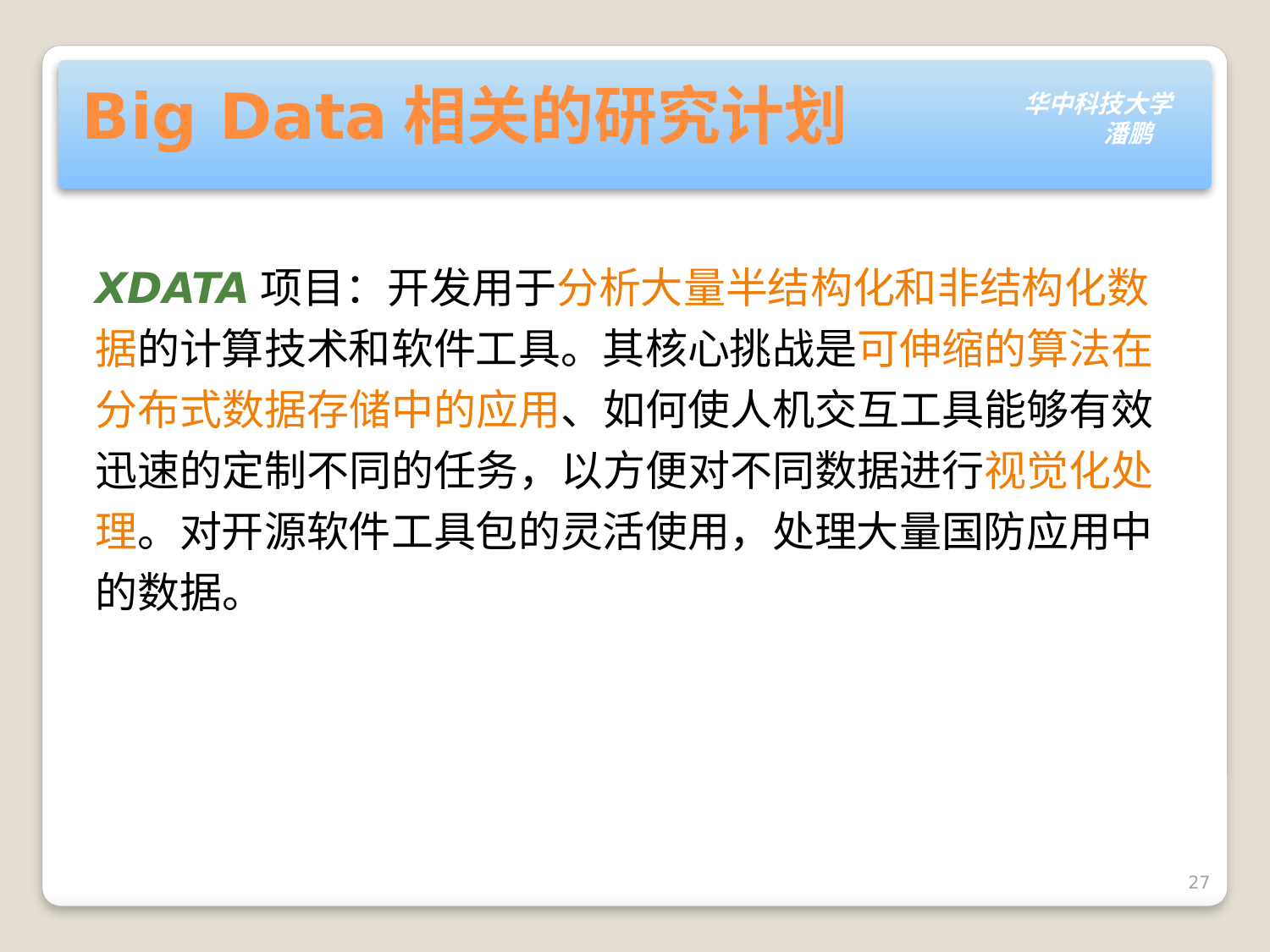

# Big Data相关的研究计划
XDATA项目：开发用于分析大量半结构化和非结构化数据的计算技术和软件工具。其核心挑战是可伸缩的算法在分布式数据存储中的应用、如何使人机交互工具能够有效迅速的定制不同的任务，以方便对不同数据进行视觉化处理。对开源软件工具包的灵活使用，处理大量国防应用中的数据。
27